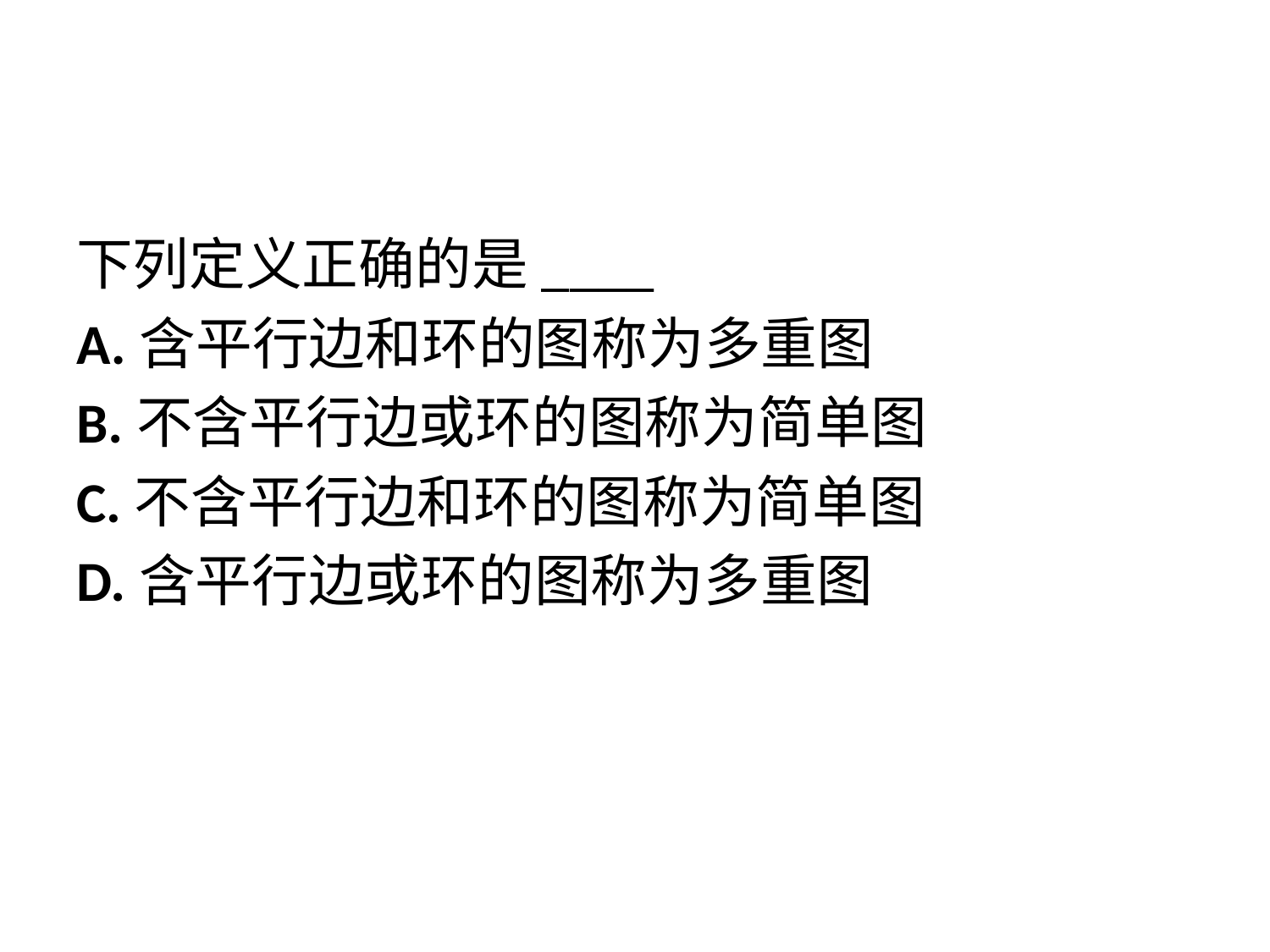

#
下列定义正确的是____
A.含平行边和环的图称为多重图
B.不含平行边或环的图称为简单图
C.不含平行边和环的图称为简单图
D.含平行边或环的图称为多重图